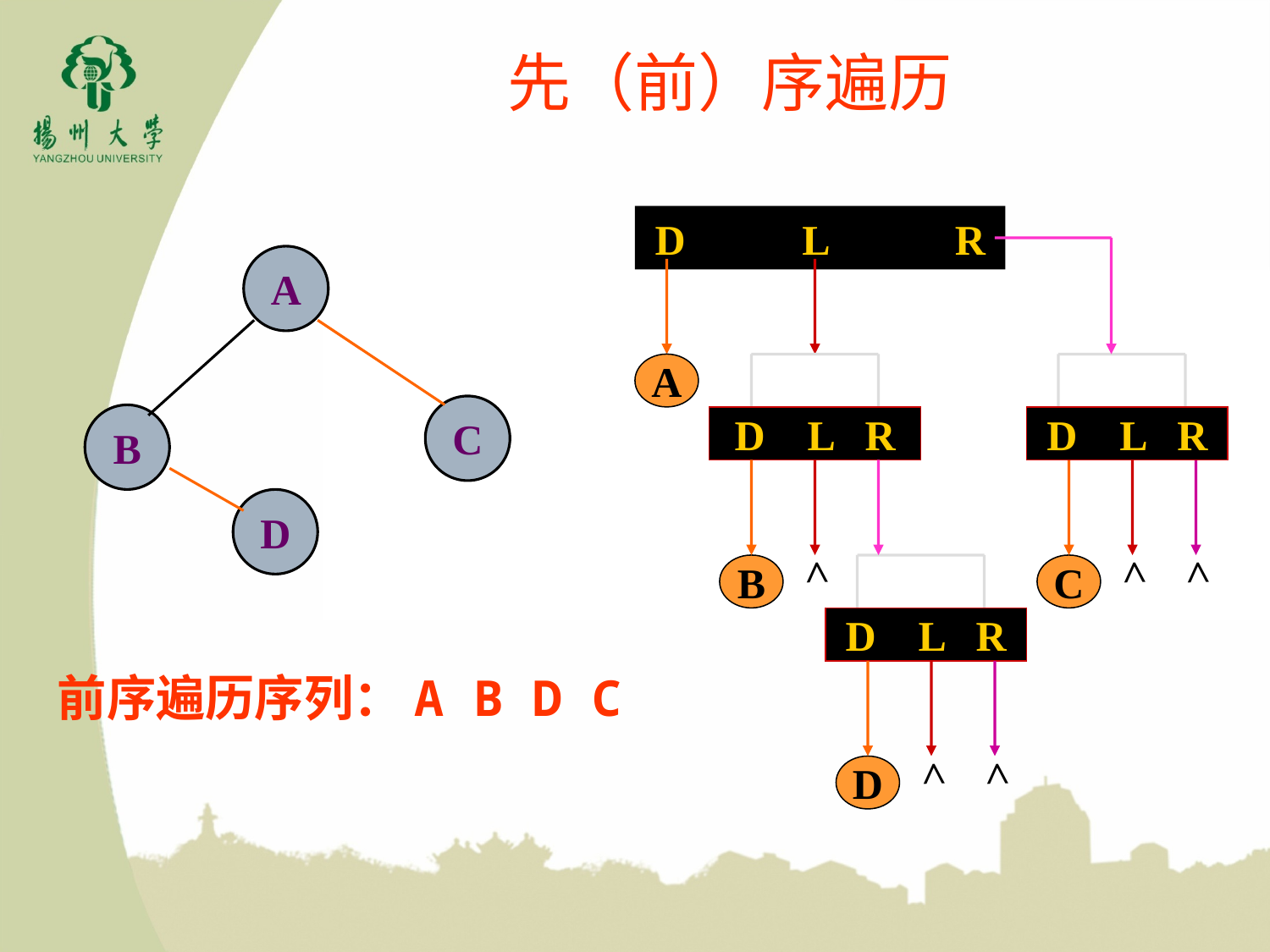

先（前）序遍历
D           L            R

A

C
B

D

A

D    L   R
D    L   R

B

>

C

>

>

D    L   R
前序遍历序列：A B D C

D

>

>